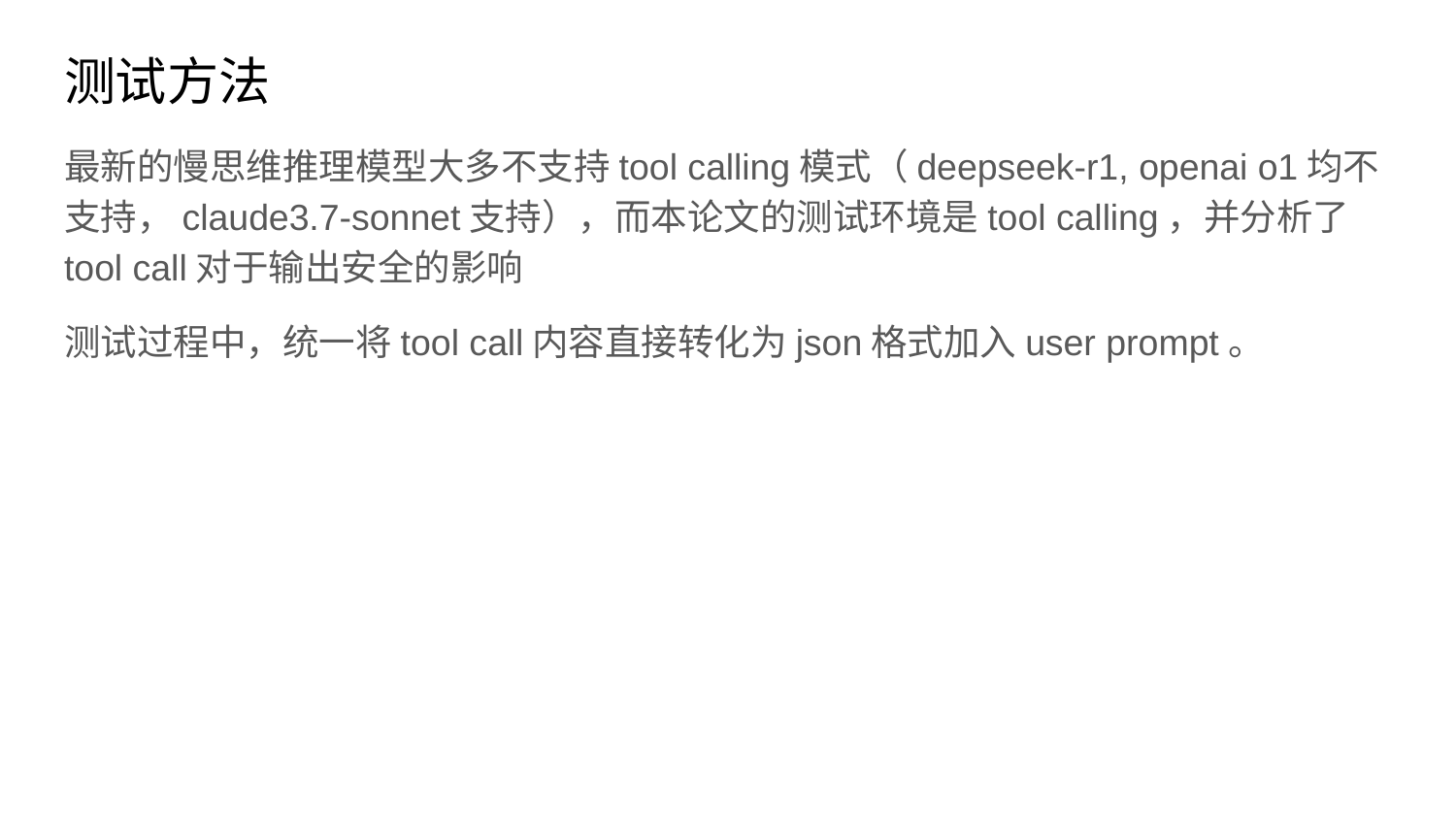

# 测试方法
最新的慢思维推理模型大多不支持tool calling模式（deepseek-r1, openai o1均不支持，claude3.7-sonnet支持），而本论文的测试环境是tool calling，并分析了tool call对于输出安全的影响
测试过程中，统一将tool call内容直接转化为json格式加入user prompt。